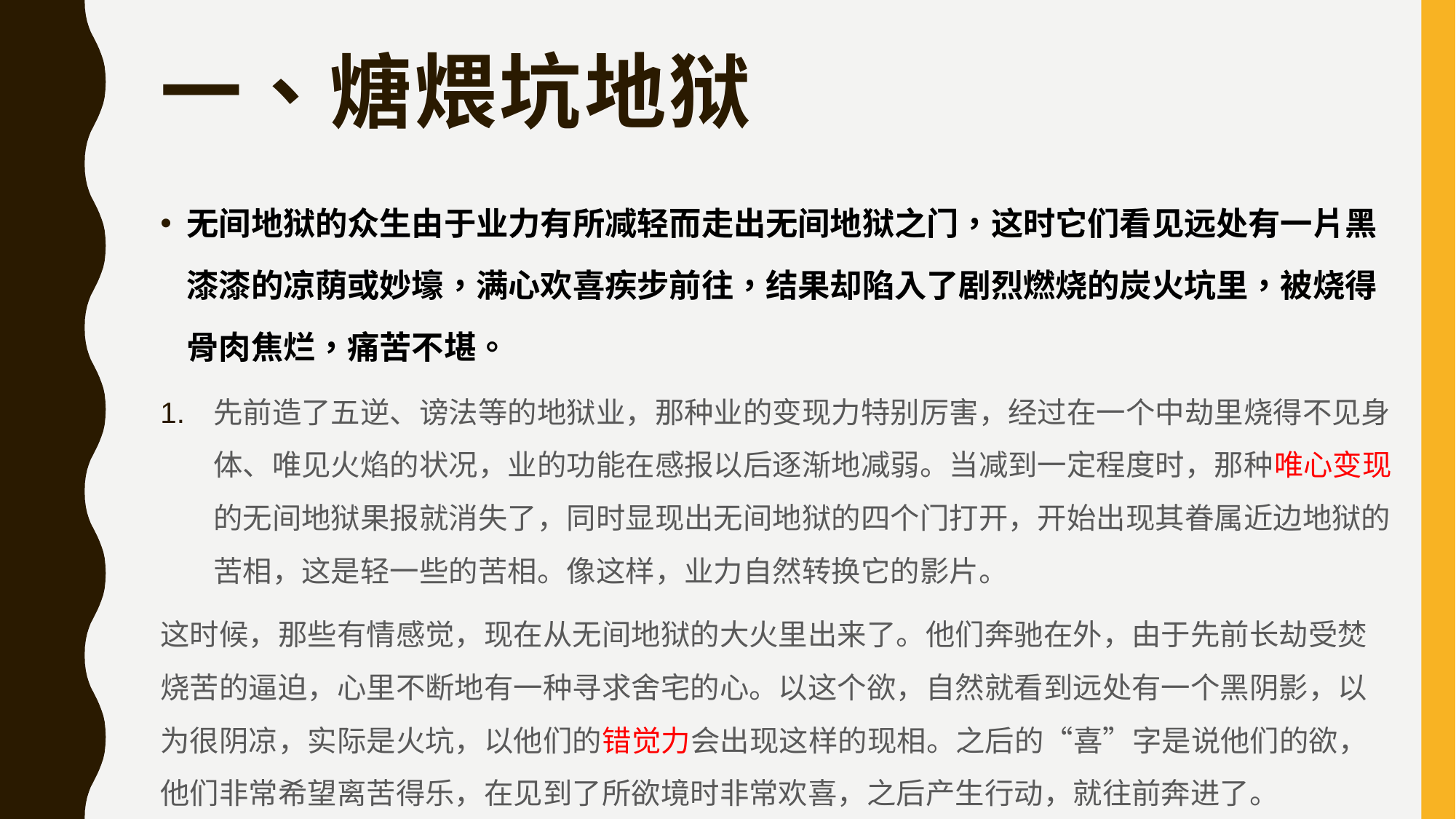

# 一、煻煨坑地狱
无间地狱的众生由于业力有所减轻而走出无间地狱之门，这时它们看见远处有一片黑漆漆的凉荫或妙壕，满心欢喜疾步前往，结果却陷入了剧烈燃烧的炭火坑里，被烧得骨肉焦烂，痛苦不堪。
先前造了五逆、谤法等的地狱业，那种业的变现力特别厉害，经过在一个中劫里烧得不见身体、唯见火焰的状况，业的功能在感报以后逐渐地减弱。当减到一定程度时，那种唯心变现的无间地狱果报就消失了，同时显现出无间地狱的四个门打开，开始出现其眷属近边地狱的苦相，这是轻一些的苦相。像这样，业力自然转换它的影片。
这时候，那些有情感觉，现在从无间地狱的大火里出来了。他们奔驰在外，由于先前长劫受焚烧苦的逼迫，心里不断地有一种寻求舍宅的心。以这个欲，自然就看到远处有一个黑阴影，以为很阴凉，实际是火坑，以他们的错觉力会出现这样的现相。之后的“喜”字是说他们的欲，他们非常希望离苦得乐，在见到了所欲境时非常欢喜，之后产生行动，就往前奔进了。